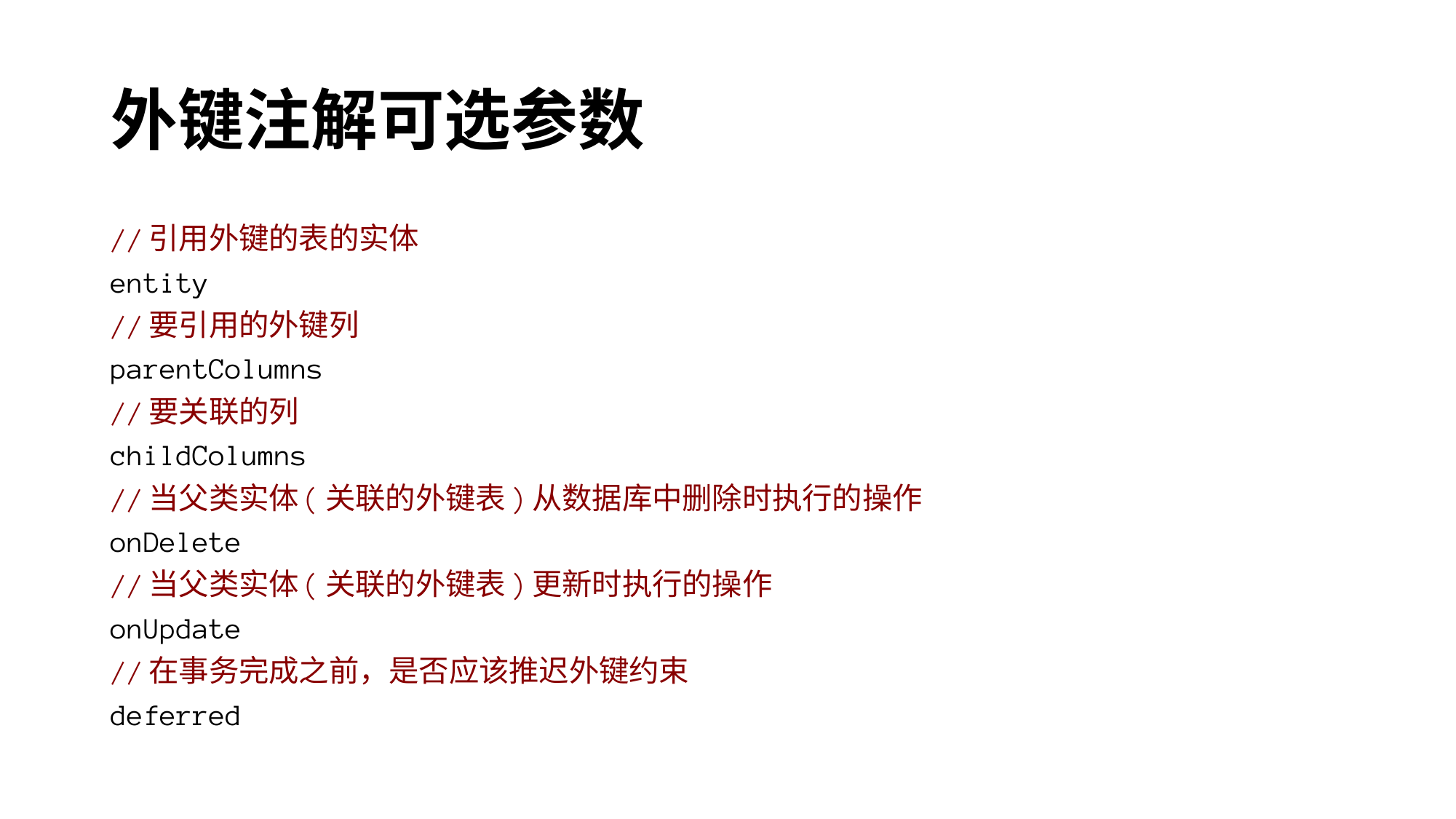

# 外键注解可选参数
//引用外键的表的实体
entity
//要引用的外键列
parentColumns
//要关联的列
childColumns
//当父类实体(关联的外键表)从数据库中删除时执行的操作
onDelete
//当父类实体(关联的外键表)更新时执行的操作
onUpdate
//在事务完成之前，是否应该推迟外键约束
deferred